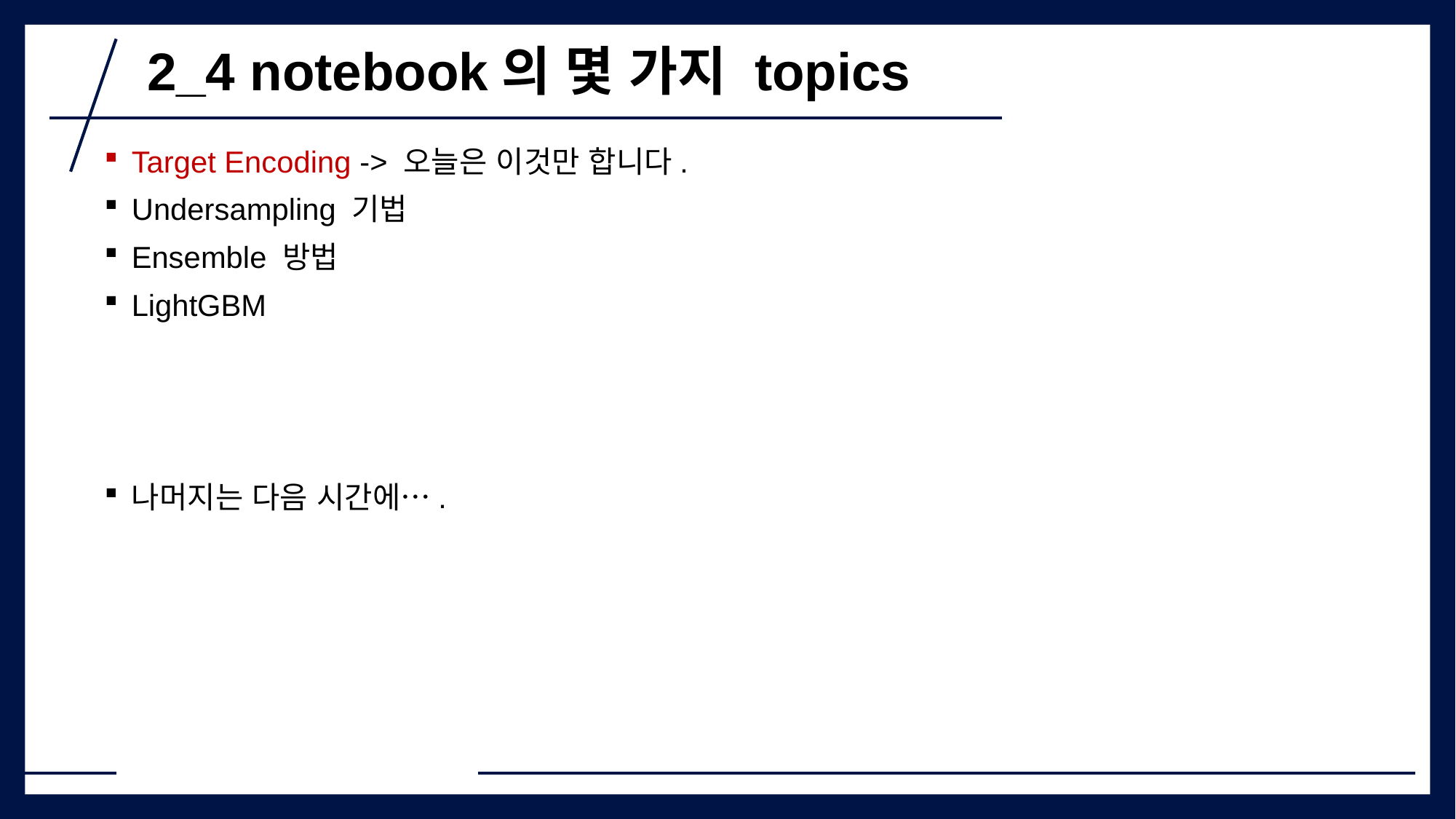

# 2_4 notebook의 몇 가지 topics
Target Encoding -> 오늘은 이것만 합니다.
Undersampling 기법
Ensemble 방법
LightGBM

나머지는 다음 시간에….